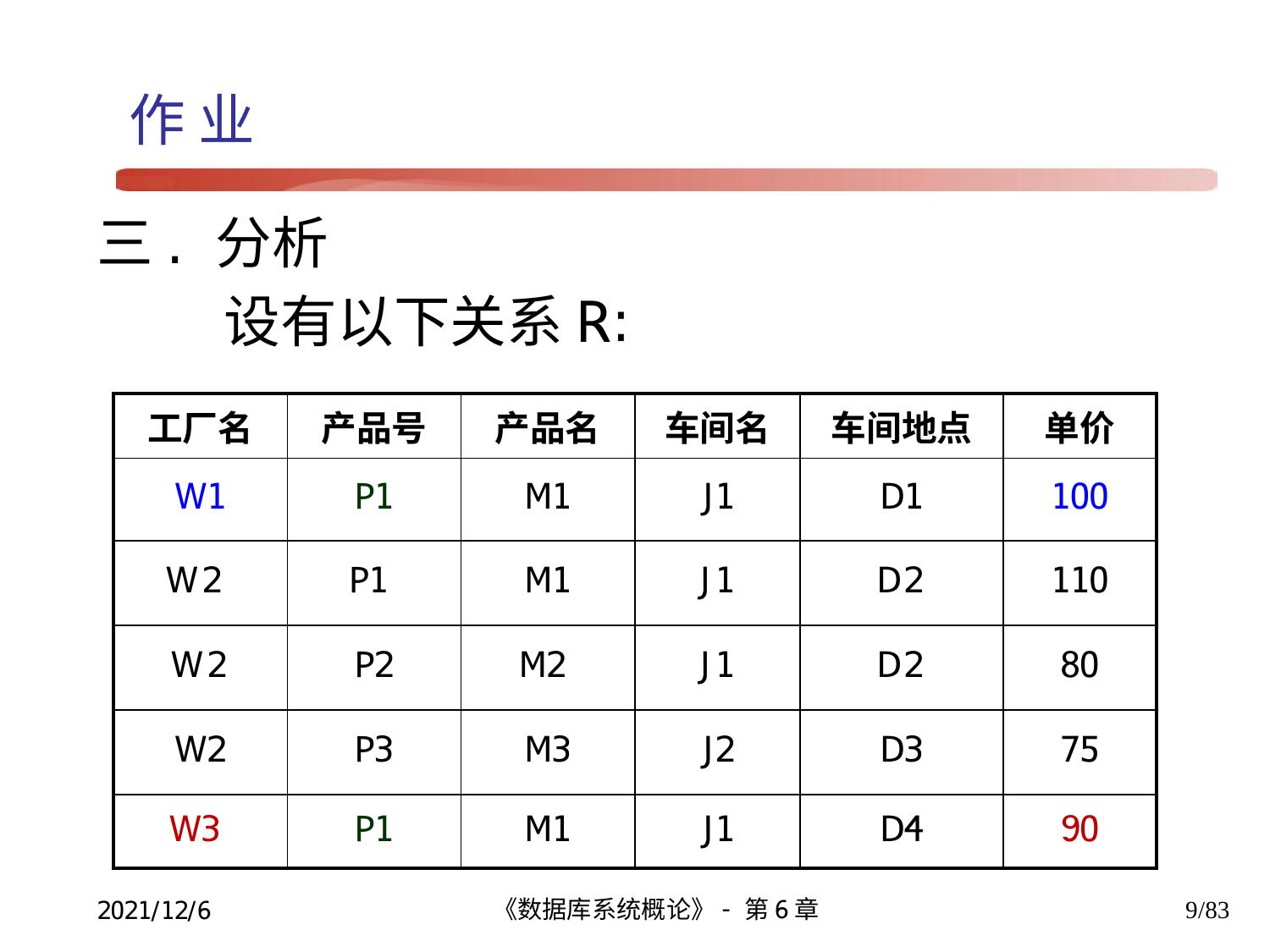

# 作 业
三. 分析
	设有以下关系R:

| 工厂名 | 产品号 | 产品名 | 车间名 | 车间地点 | 单价 |
| --- | --- | --- | --- | --- | --- |
| W1 | P1 | M1 | J1 | D1 | 100 |
| W2 | P1 | M1 | J1 | D2 | 110 |
| W2 | P2 | M2 | J1 | D2 | 80 |
| W2 | P3 | M3 | J2 | D3 | 75 |
| W3 | P1 | M1 | J1 | D4 | 90 |
《数据库系统概论》- 第6章
9/83
2021/12/6